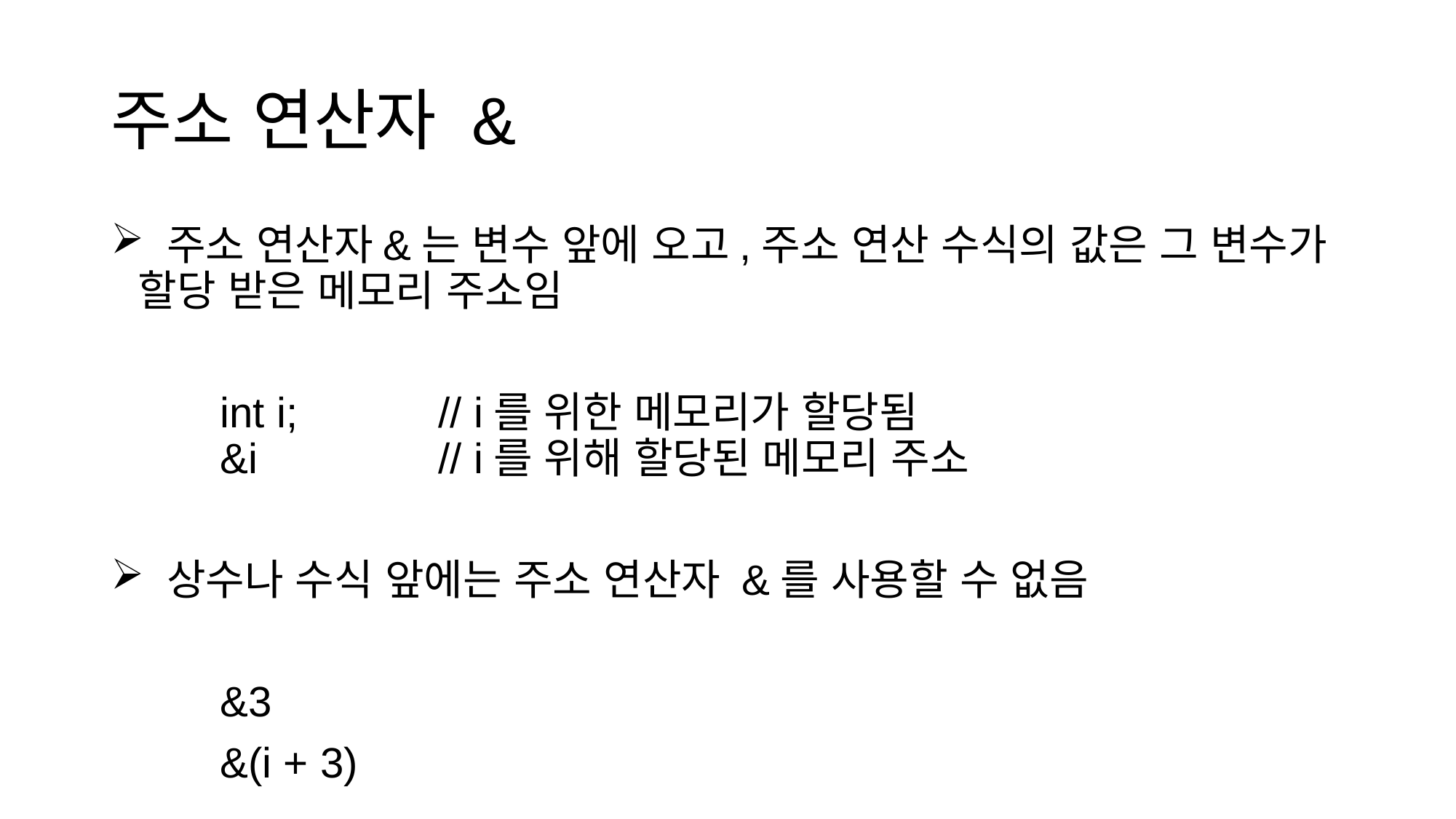

# 주소 연산자 &
 주소 연산자&는 변수 앞에 오고,주소 연산 수식의 값은 그 변수가 할당 받은 메모리 주소임

	int i; 		// i를 위한 메모리가 할당됨
	&i 		// i를 위해 할당된 메모리 주소

 상수나 수식 앞에는 주소 연산자 &를 사용할 수 없음

	&3
	&(i + 3)